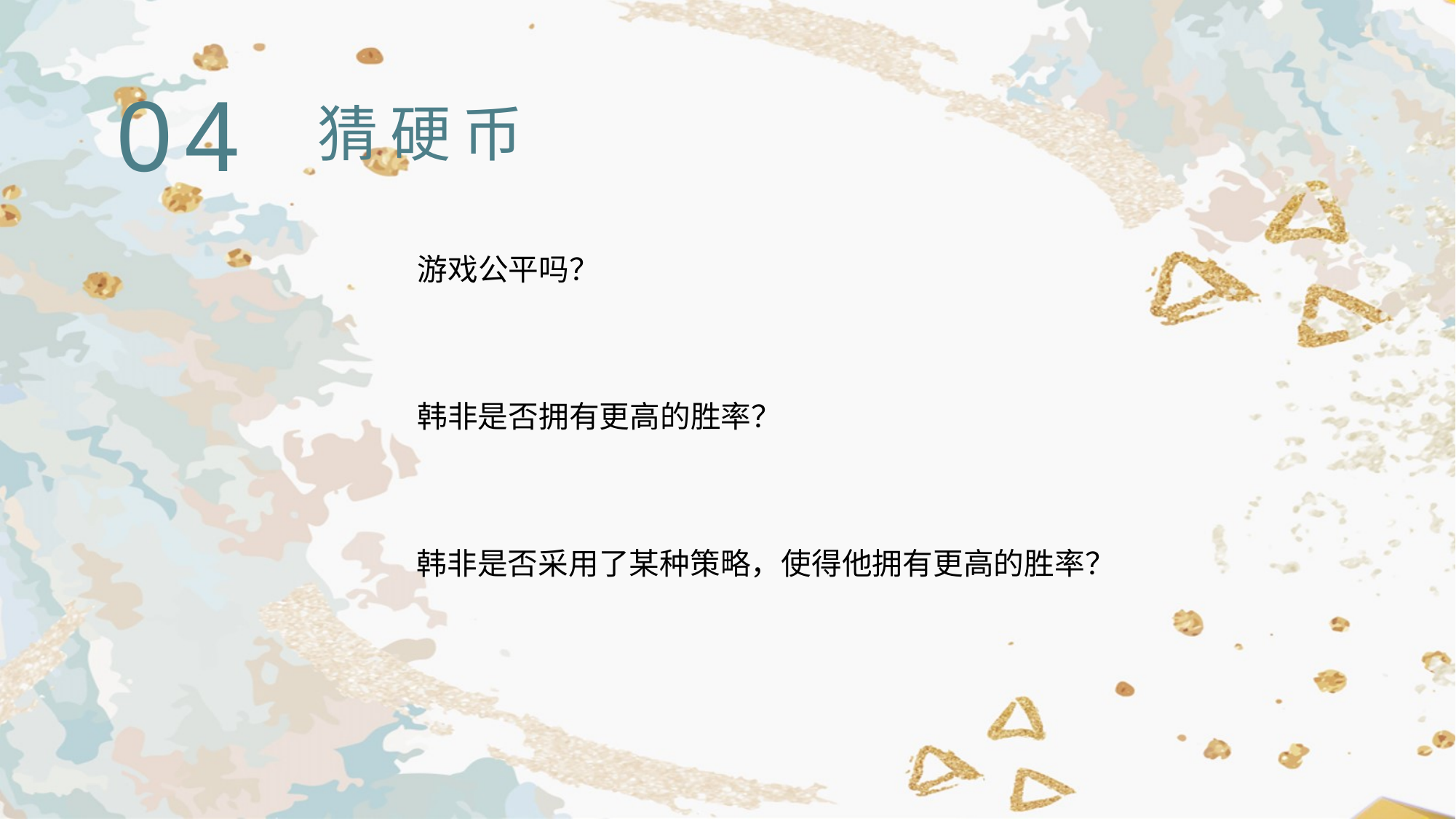

04
猜硬币
游戏公平吗？
韩非是否拥有更高的胜率？
韩非是否采用了某种策略，使得他拥有更高的胜率？